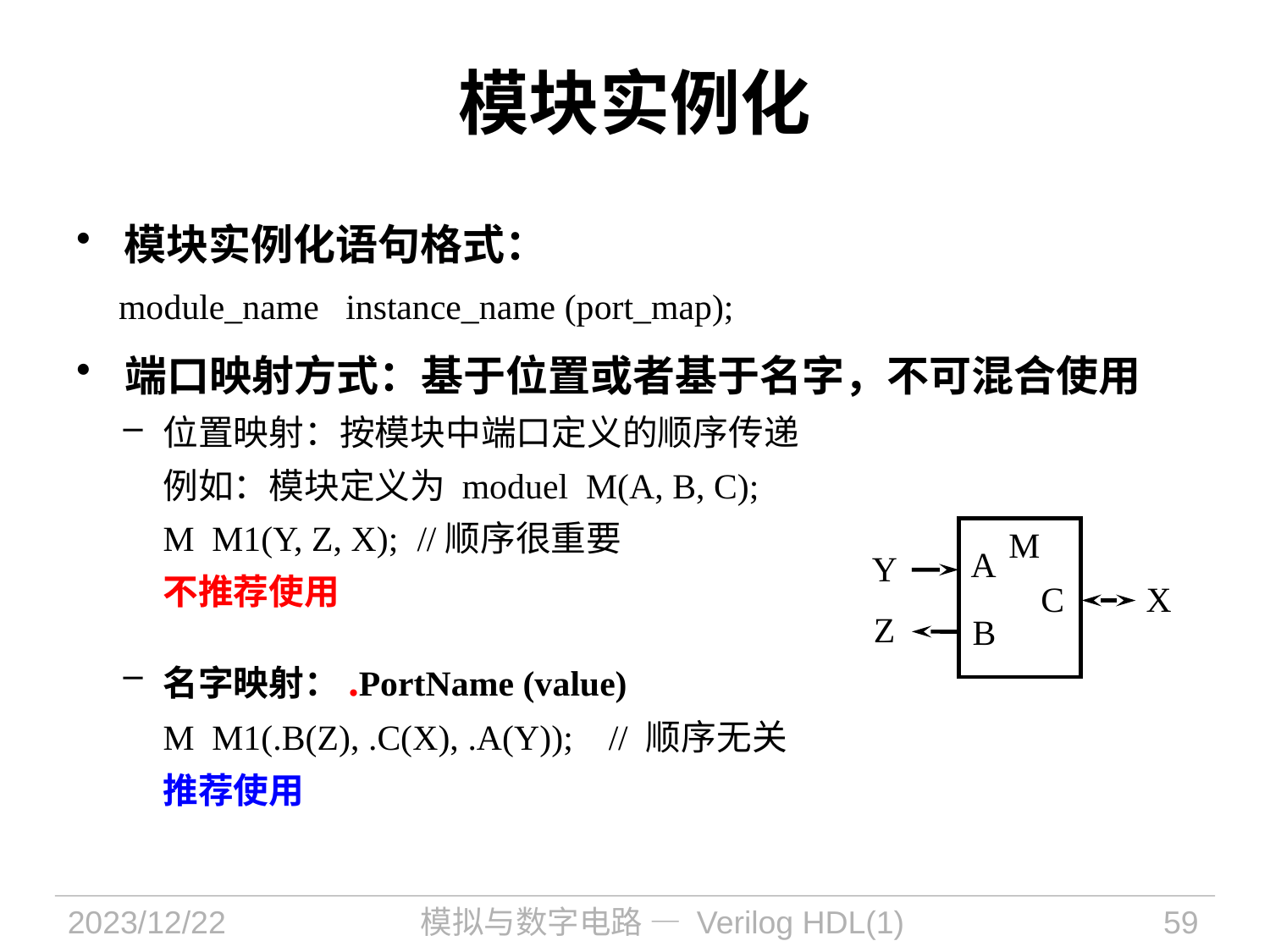

# 模块实例化
模块实例化语句格式：
    module_name   instance_name (port_map);
端口映射方式：基于位置或者基于名字，不可混合使用
位置映射：按模块中端口定义的顺序传递
例如：模块定义为 moduel  M(A, B, C);
M  M1(Y, Z, X);	//顺序很重要
不推荐使用

名字映射：.PortName (value)
M  M1(.B(Z), .C(X), .A(Y));    // 顺序无关
推荐使用

M

A
Y

C
X

Z
B

2023/12/22
模拟与数字电路 — Verilog HDL(1)
59